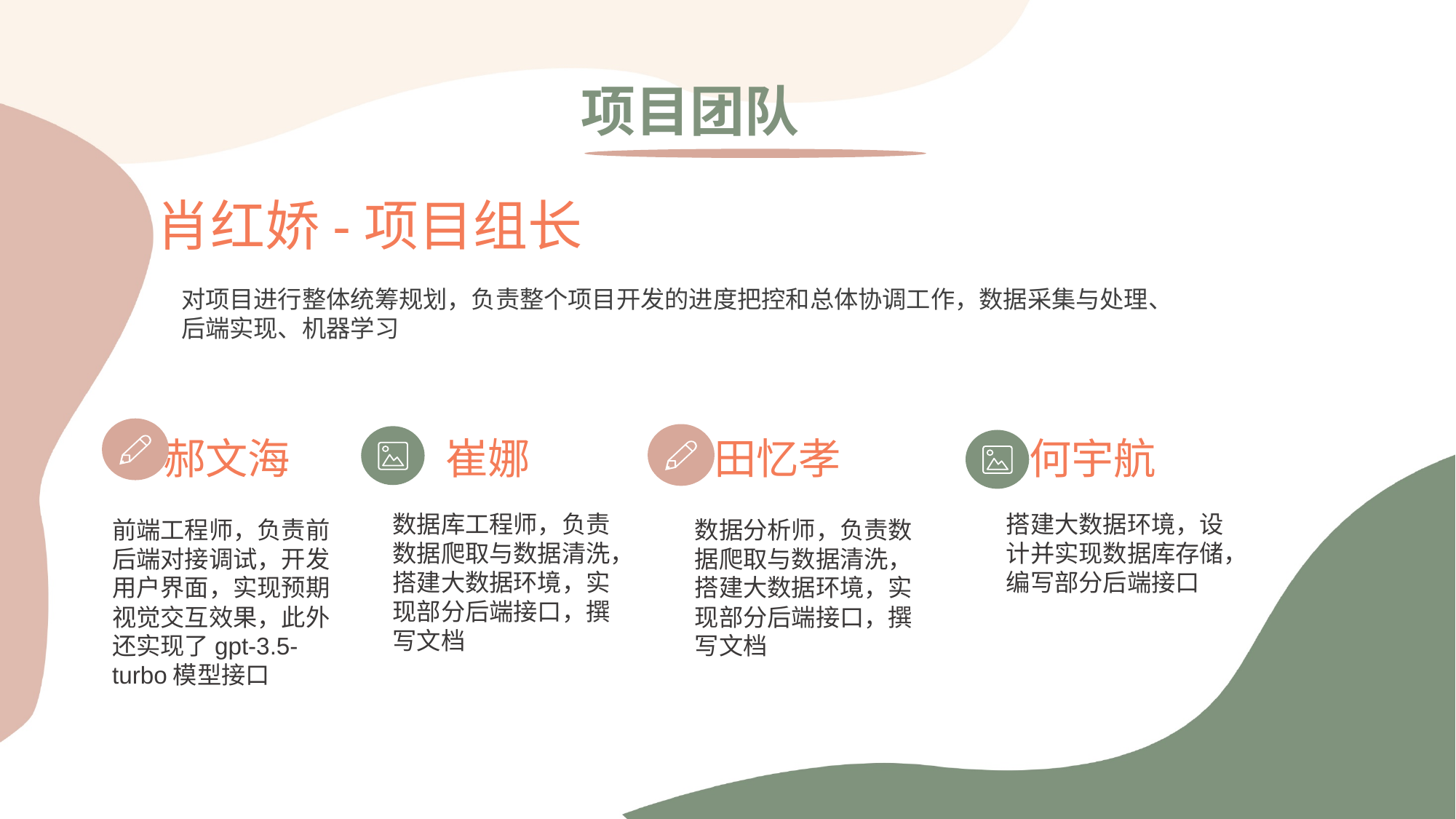

项目团队

肖红娇-项目组长
对项目进行整体统筹规划，负责整个项目开发的进度把控和总体协调工作，数据采集与处理、后端实现、机器学习

郝文海
崔娜
田忆孝
何宇航

数据库工程师，负责数据爬取与数据清洗，搭建大数据环境，实现部分后端接口，撰写文档
搭建大数据环境，设计并实现数据库存储，编写部分后端接口
前端工程师，负责前后端对接调试，开发用户界面，实现预期视觉交互效果，此外还实现了gpt-3.5-turbo模型接口
数据分析师，负责数据爬取与数据清洗，搭建大数据环境，实现部分后端接口，撰写文档